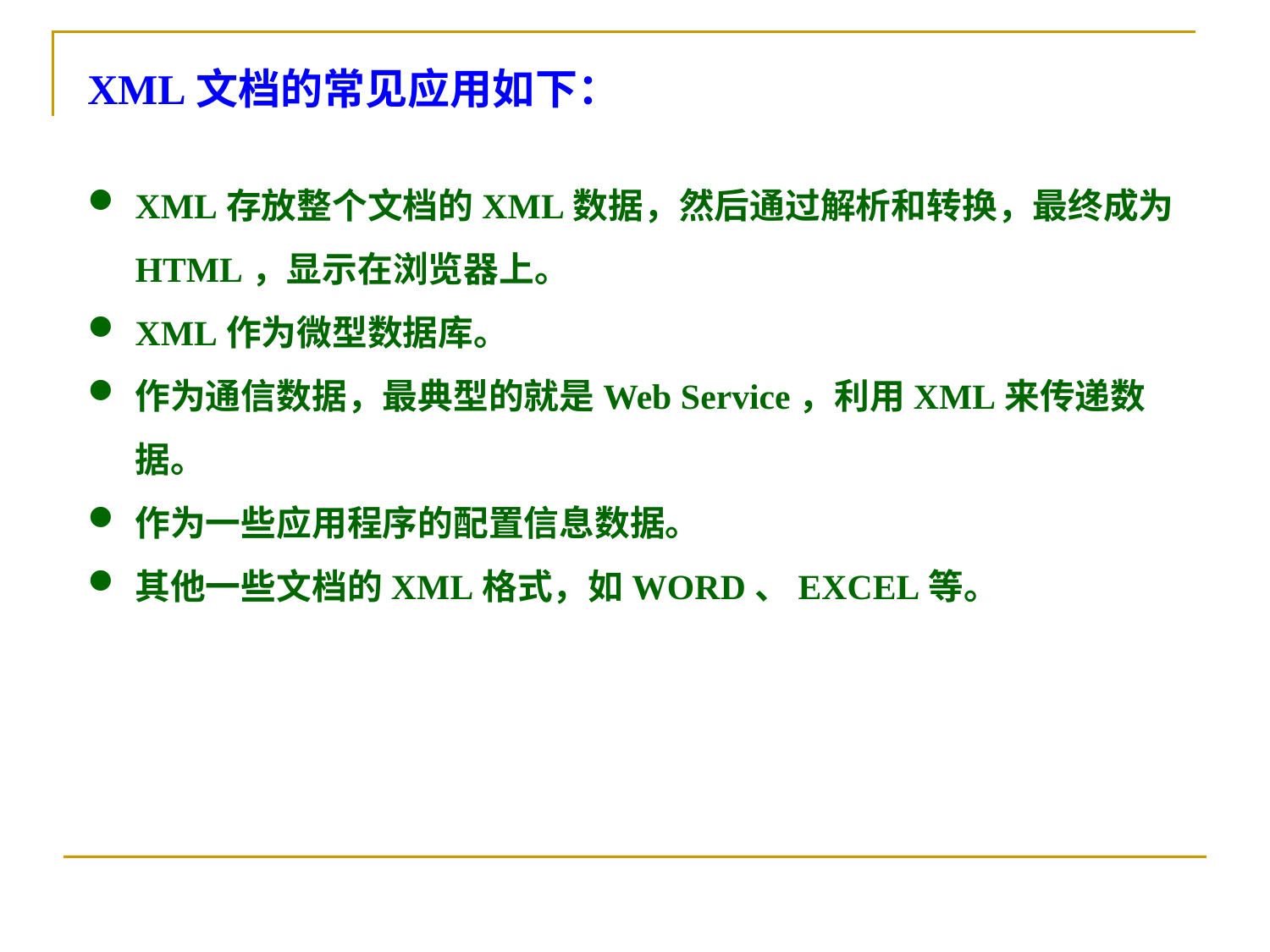

XML文档的常见应用如下：
XML存放整个文档的XML数据，然后通过解析和转换，最终成为HTML，显示在浏览器上。
XML作为微型数据库。
作为通信数据，最典型的就是Web Service，利用XML来传递数据。
作为一些应用程序的配置信息数据。
其他一些文档的XML格式，如WORD、EXCEL等。